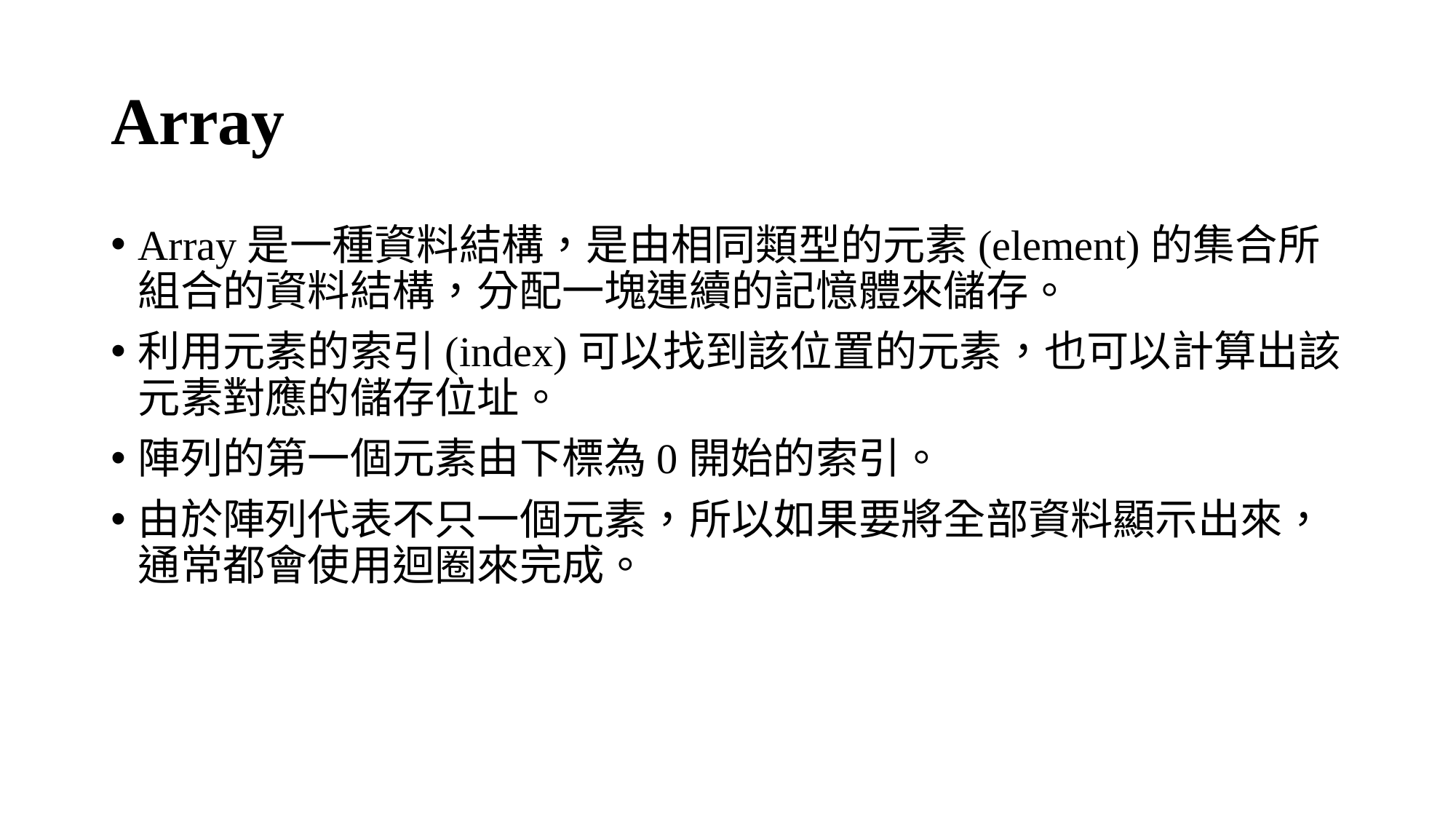

# Array
Array是一種資料結構，是由相同類型的元素(element)的集合所組合的資料結構，分配一塊連續的記憶體來儲存。
利用元素的索引(index)可以找到該位置的元素，也可以計算出該元素對應的儲存位址。
陣列的第一個元素由下標為0開始的索引。
由於陣列代表不只一個元素，所以如果要將全部資料顯示出來，通常都會使用迴圈來完成。